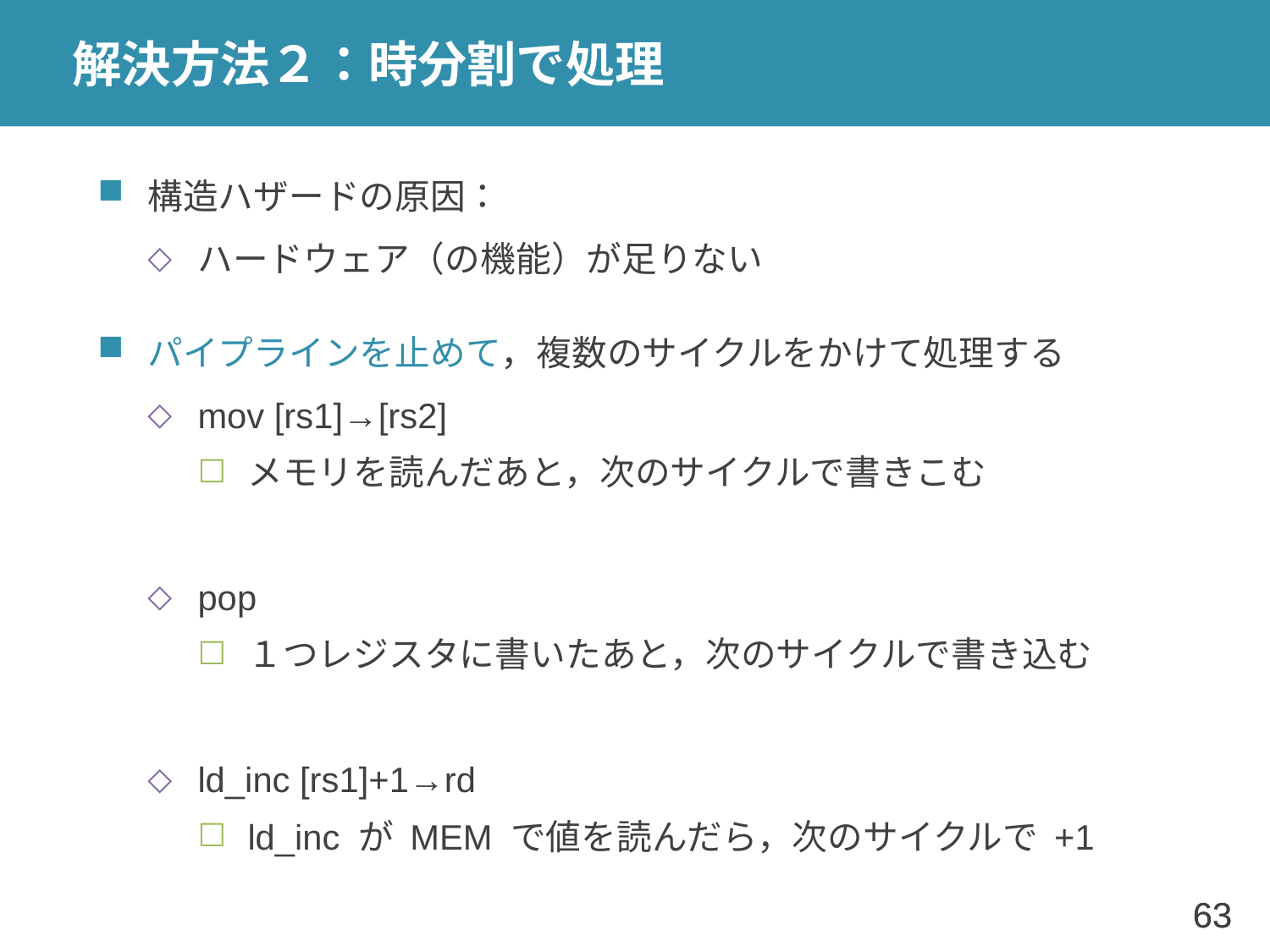

# 解決方法２：時分割で処理
構造ハザードの原因：
ハードウェア（の機能）が足りない
パイプラインを止めて，複数のサイクルをかけて処理する
mov [rs1]→[rs2]
メモリを読んだあと，次のサイクルで書きこむ

pop
１つレジスタに書いたあと，次のサイクルで書き込む

ld_inc [rs1]+1→rd
ld_inc が MEM で値を読んだら，次のサイクルで +1